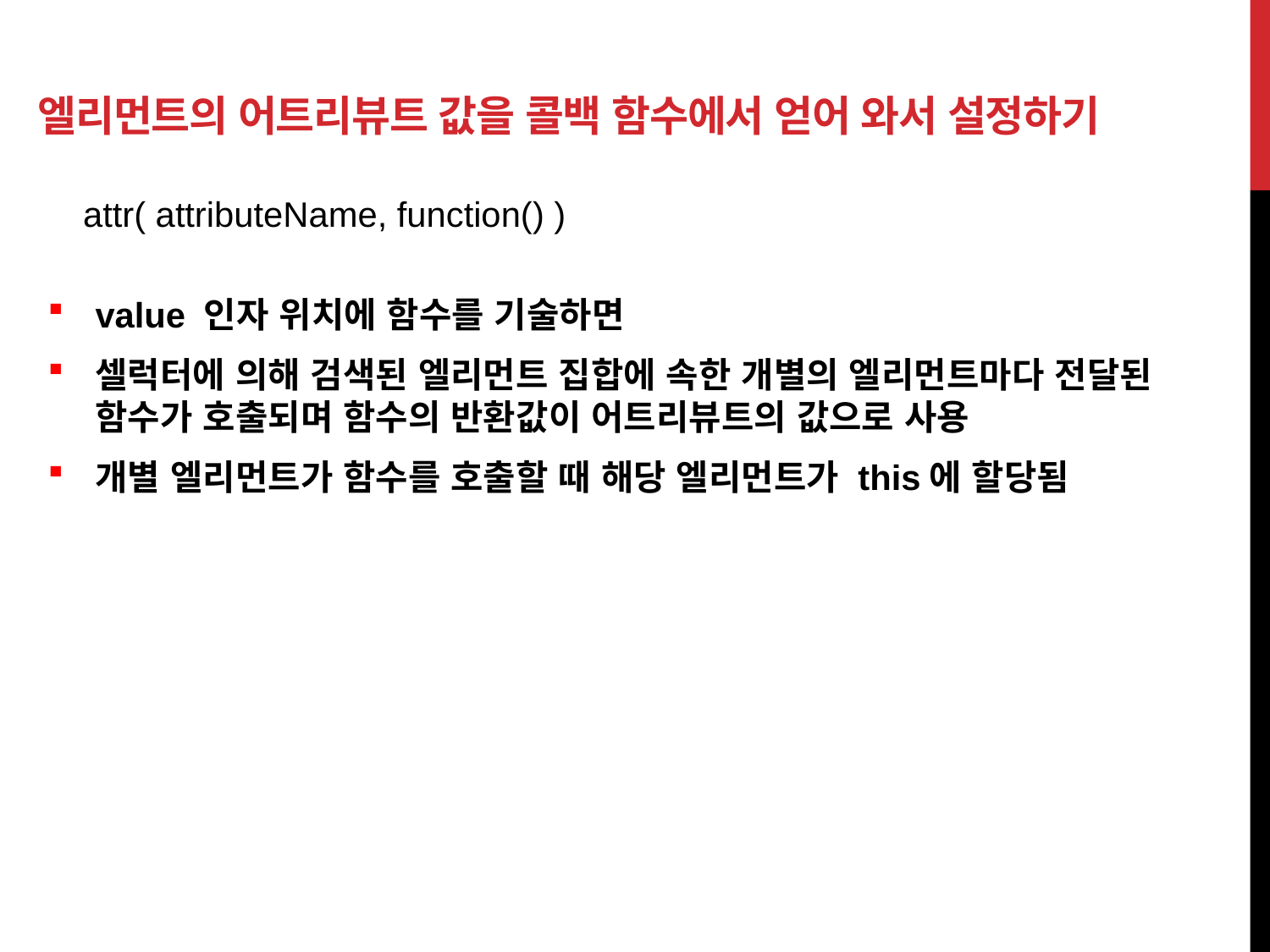

# 엘리먼트의 어트리뷰트 값을 콜백 함수에서 얻어 와서 설정하기
attr( attributeName, function() )
value 인자 위치에 함수를 기술하면
셀럭터에 의해 검색된 엘리먼트 집합에 속한 개별의 엘리먼트마다 전달된 함수가 호출되며 함수의 반환값이 어트리뷰트의 값으로 사용
개별 엘리먼트가 함수를 호출할 때 해당 엘리먼트가 this에 할당됨